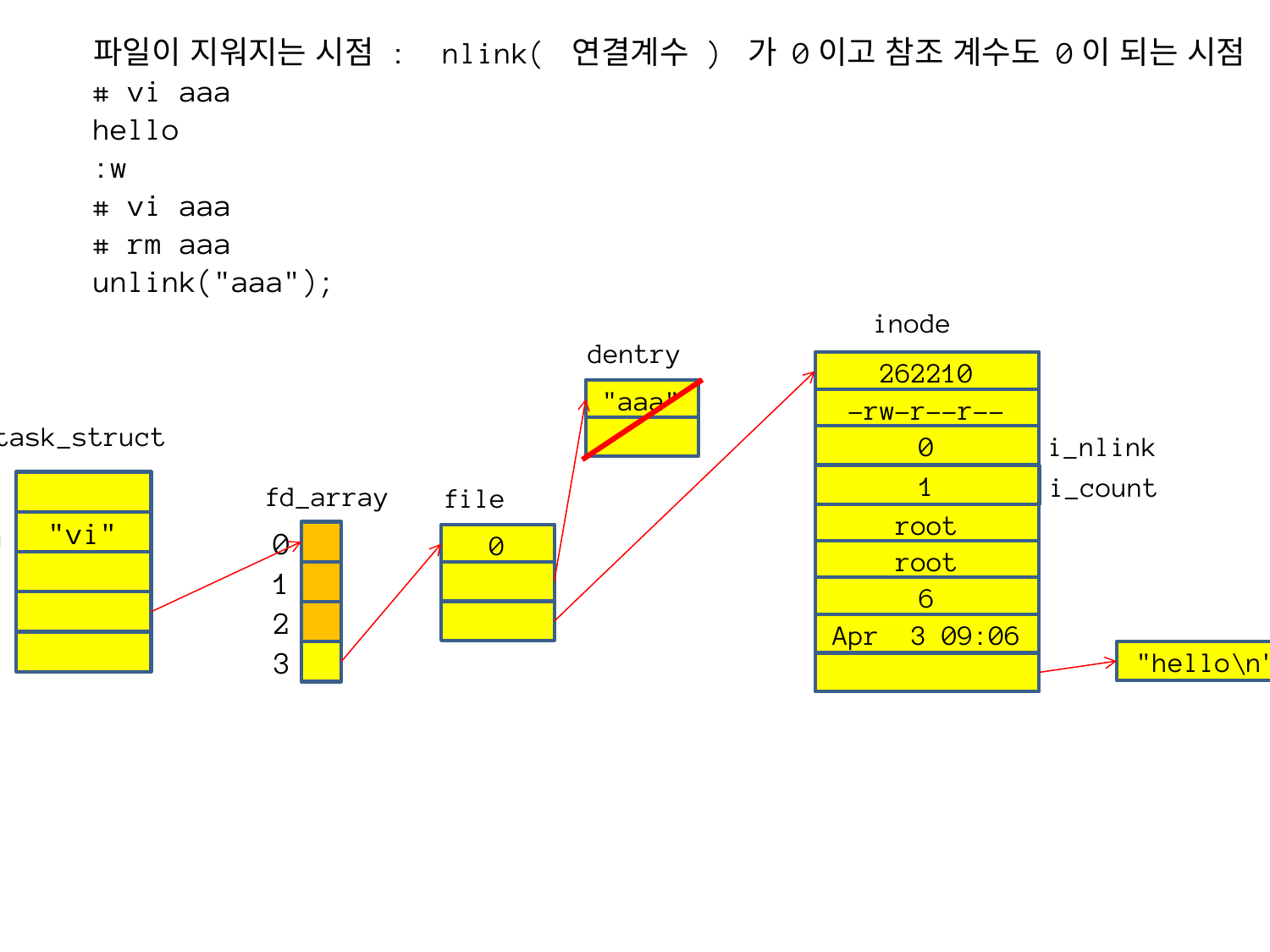

파일이 지워지는 시점 :  nlink( 연결계수 ) 가 0이고 참조 계수도 0이 되는 시점
# vi aaa
hello
:w
# vi aaa
# rm aaa
unlink("aaa");

inode
dentry
262210
"aaa"
-rw-r--r--
task_struct

i_nlink
0
i_count
1

fd_array
file
root
comm
"vi"
0

0
root

1

6

2

Apr  3 09:06

"hello\n"
3